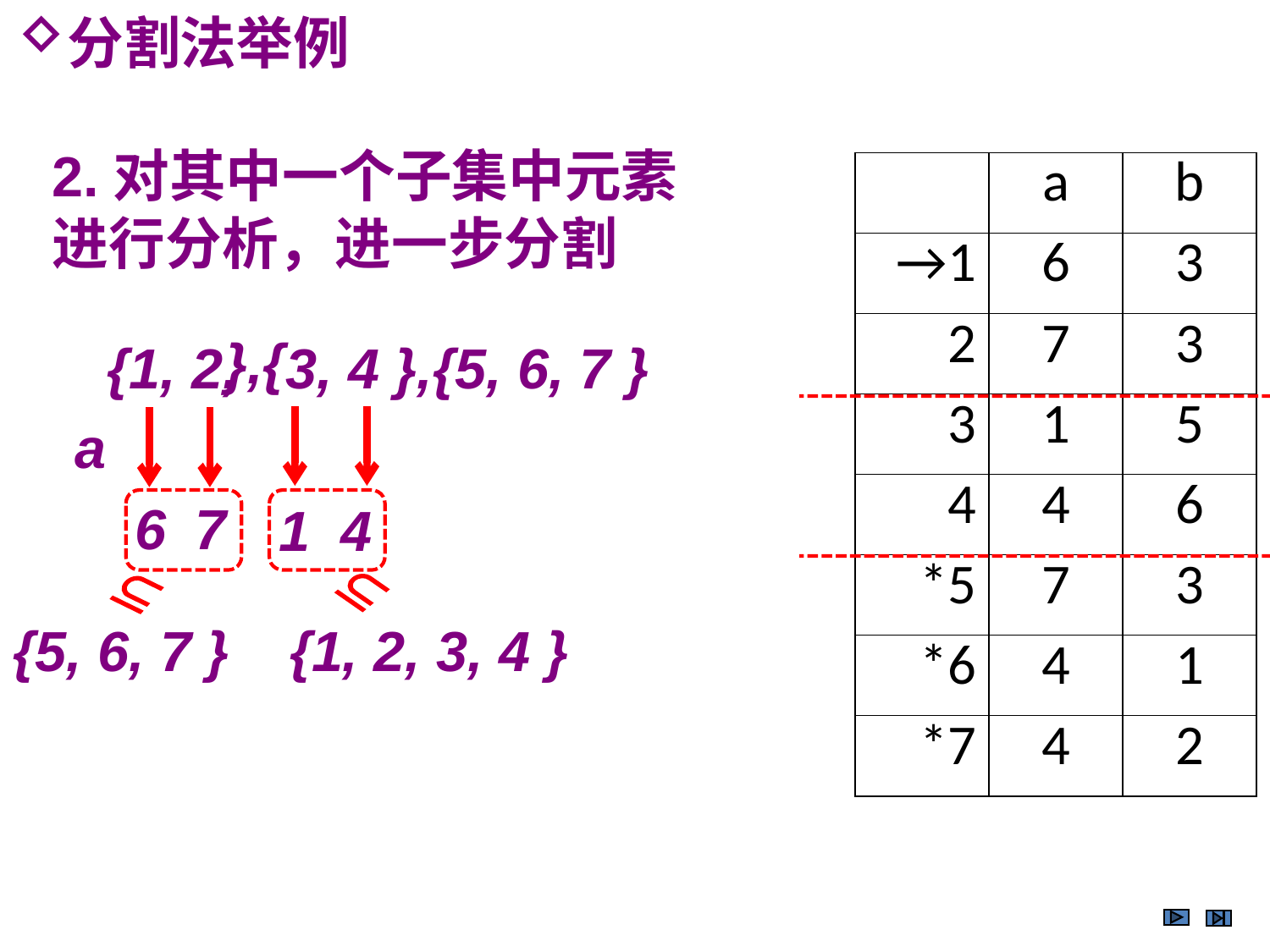

分割法举例
2.对其中一个子集中元素
进行分析，进一步分割
|  | a | b |
| --- | --- | --- |
| →1 | 6 | 3 |
| 2 | 7 | 3 |
| 3 | 1 | 5 |
| 4 | 4 | 6 |
| \*5 | 7 | 3 |
| \*6 | 4 | 1 |
| \*7 | 4 | 2 |
},{
{1, 2,   3, 4 },{5, 6, 7 }

a
6
7
1
4

⊆
⊆

{5, 6, 7 }
{1, 2, 3, 4 }